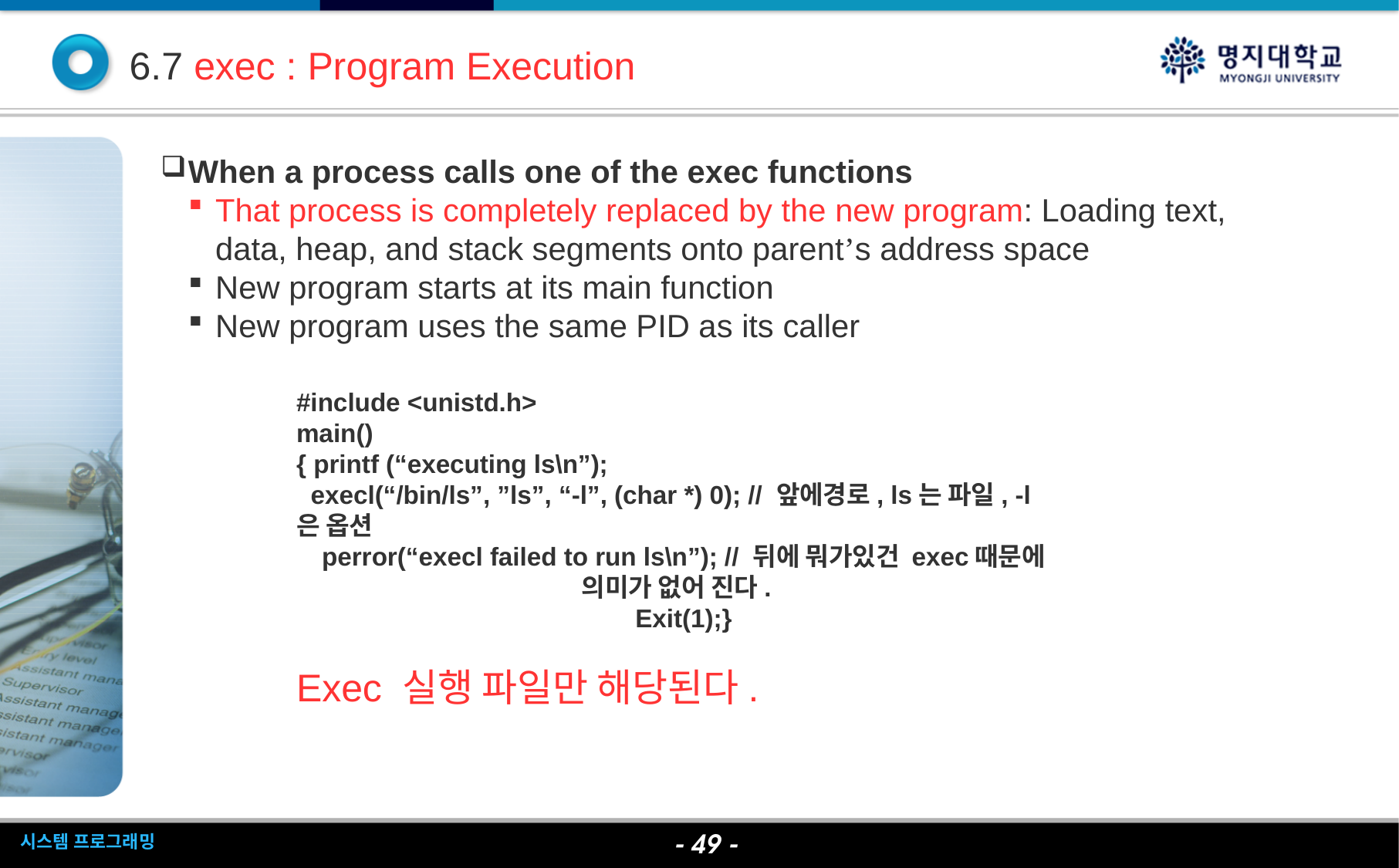

6.7 exec : Program Execution
When a process calls one of the exec functions
That process is completely replaced by the new program: Loading text, data, heap, and stack segments onto parent’s address space
New program starts at its main function
New program uses the same PID as its caller
#include <unistd.h>
main()
{ printf (“executing ls\n”);
  execl(“/bin/ls”, ”ls”, “-l”, (char *) 0); // 앞에경로, ls는 파일, -l은 옵션
  perror(“execl failed to run ls\n”); // 뒤에 뭐가있건 exec때문에 의미가 없어 진다.
  Exit(1);}

Exec 실행 파일만 해당된다.

- 49 -